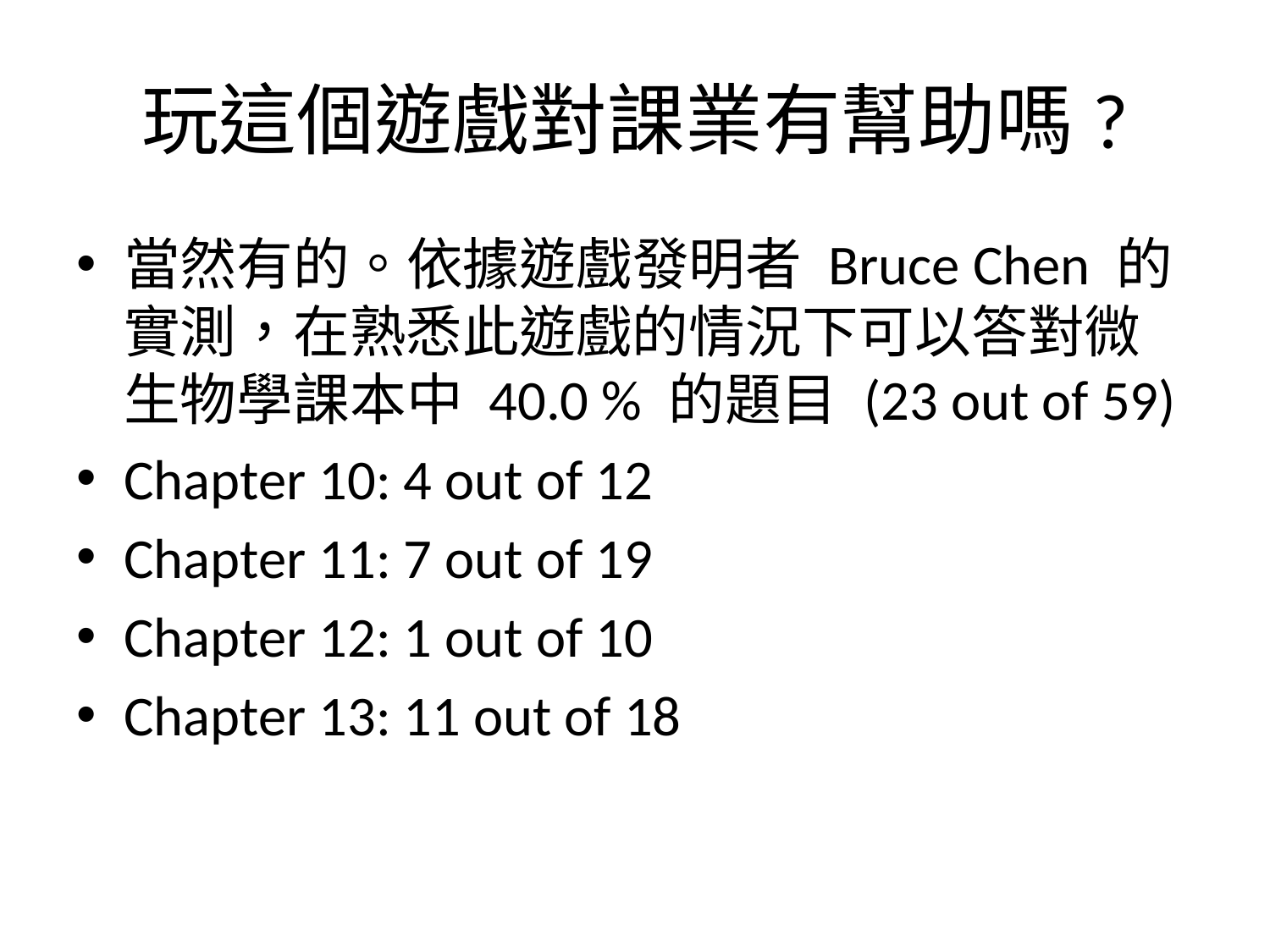

# 玩這個遊戲對課業有幫助嗎?
當然有的。依據遊戲發明者 Bruce Chen 的實測，在熟悉此遊戲的情況下可以答對微生物學課本中 40.0 % 的題目 (23 out of 59)
Chapter 10: 4 out of 12
Chapter 11: 7 out of 19
Chapter 12: 1 out of 10
Chapter 13: 11 out of 18